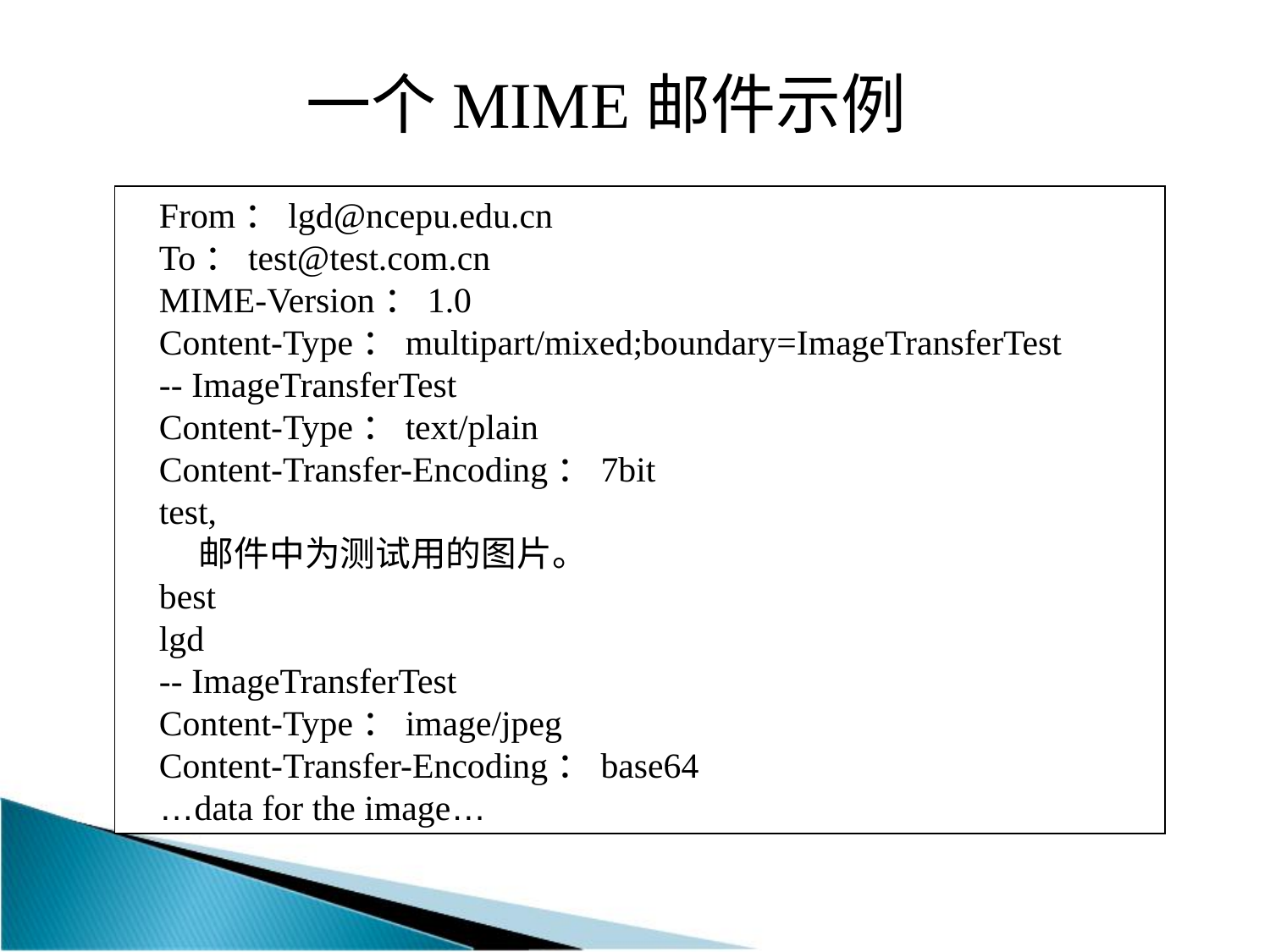

一个MIME邮件示例
From：lgd@ncepu.edu.cn
To：test@test.com.cn
MIME-Version：1.0
Content-Type：multipart/mixed;boundary=ImageTransferTest
-- ImageTransferTest
Content-Type：text/plain
Content-Transfer-Encoding：7bit
test,
    邮件中为测试用的图片。
best
lgd
-- ImageTransferTest
Content-Type：image/jpeg
Content-Transfer-Encoding：base64
…data for the image…